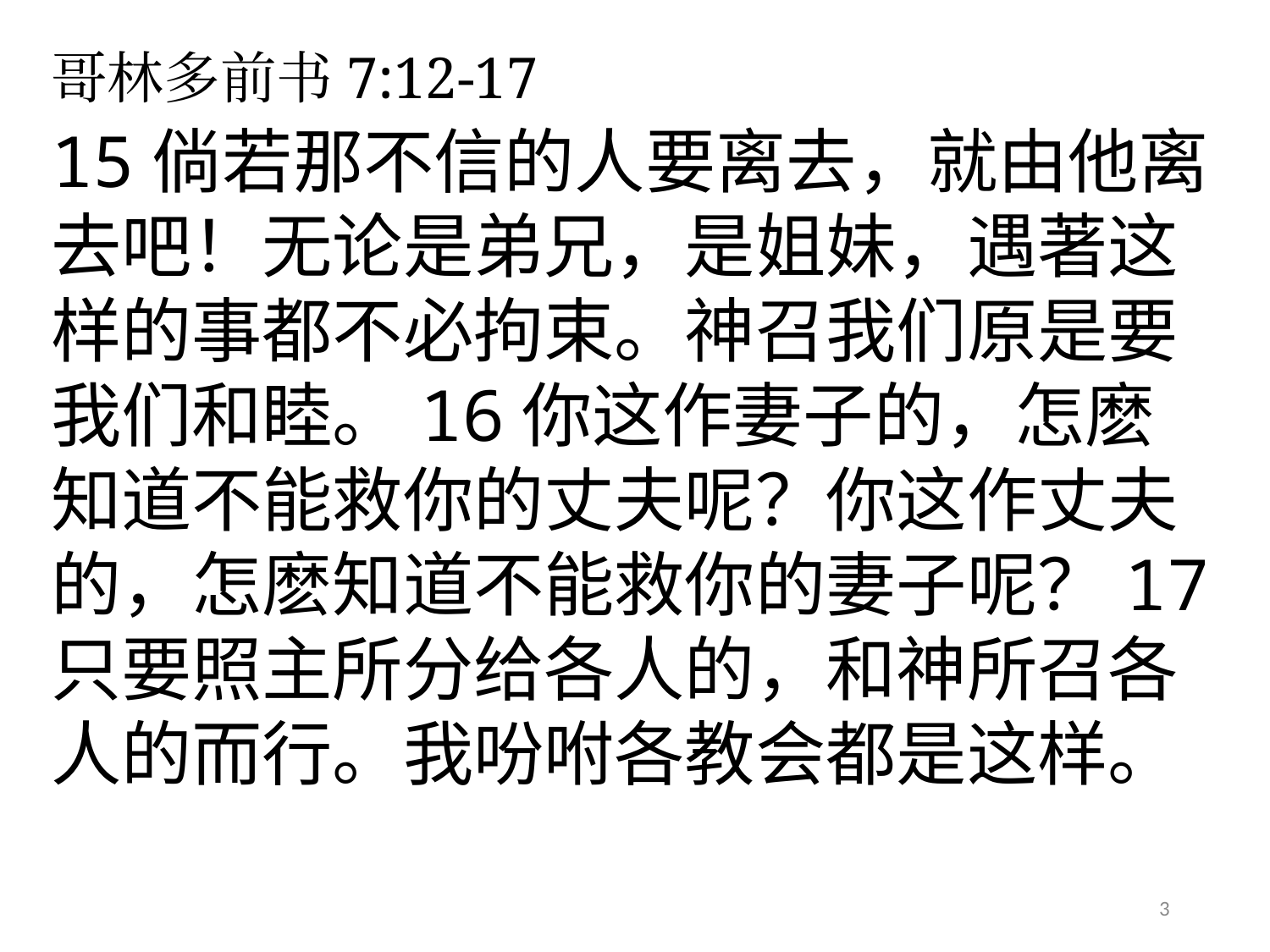

哥林多前书7:12-17
15倘若那不信的人要离去，就由他离去吧！无论是弟兄，是姐妹，遇著这样的事都不必拘束。神召我们原是要我们和睦。16你这作妻子的，怎麽知道不能救你的丈夫呢？你这作丈夫的，怎麽知道不能救你的妻子呢？17只要照主所分给各人的，和神所召各人的而行。我吩咐各教会都是这样。
3